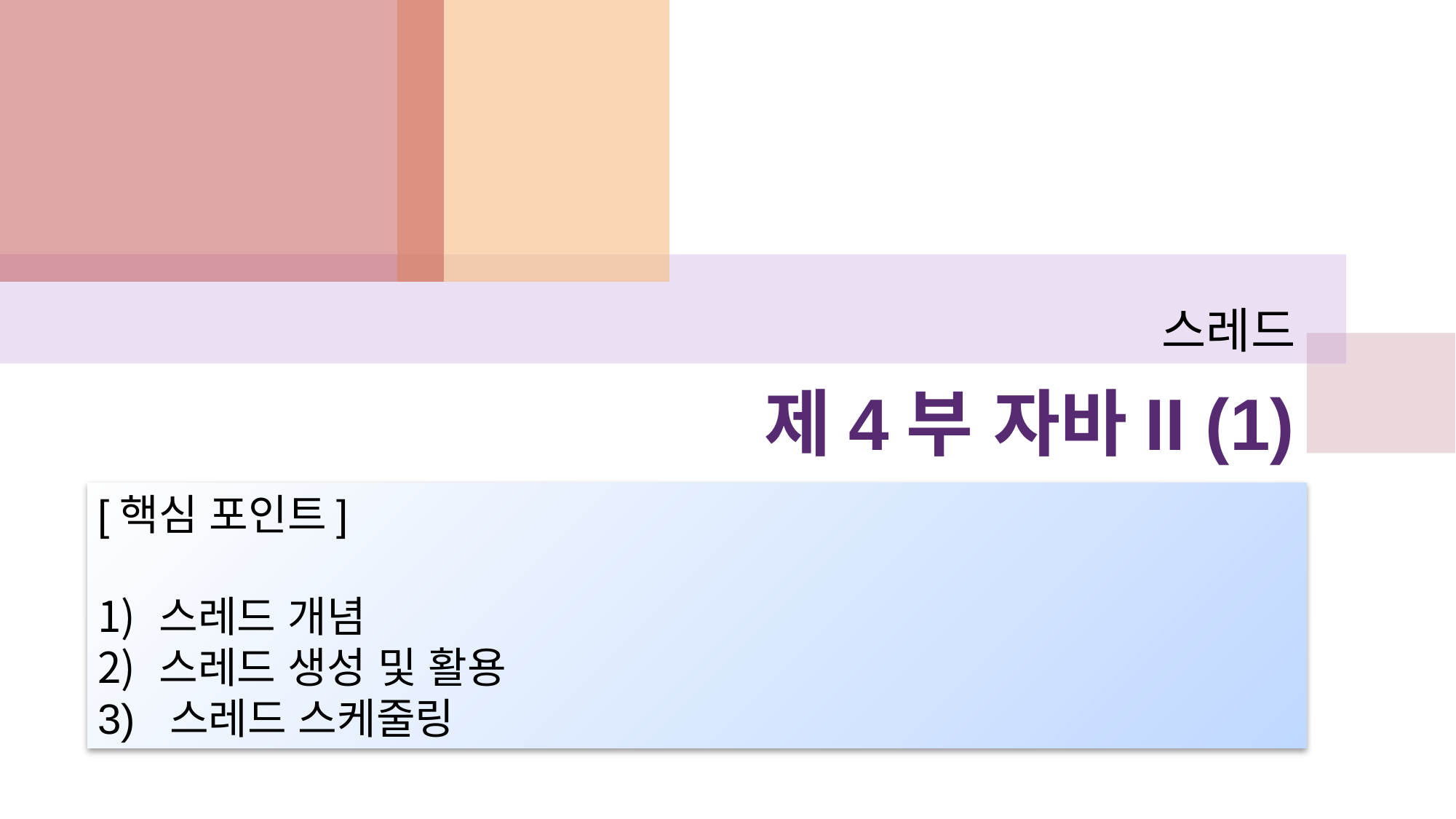

스레드
# 제4부 자바II (1)
[핵심 포인트]

스레드 개념
스레드 생성 및 활용
3)  스레드 스케줄링